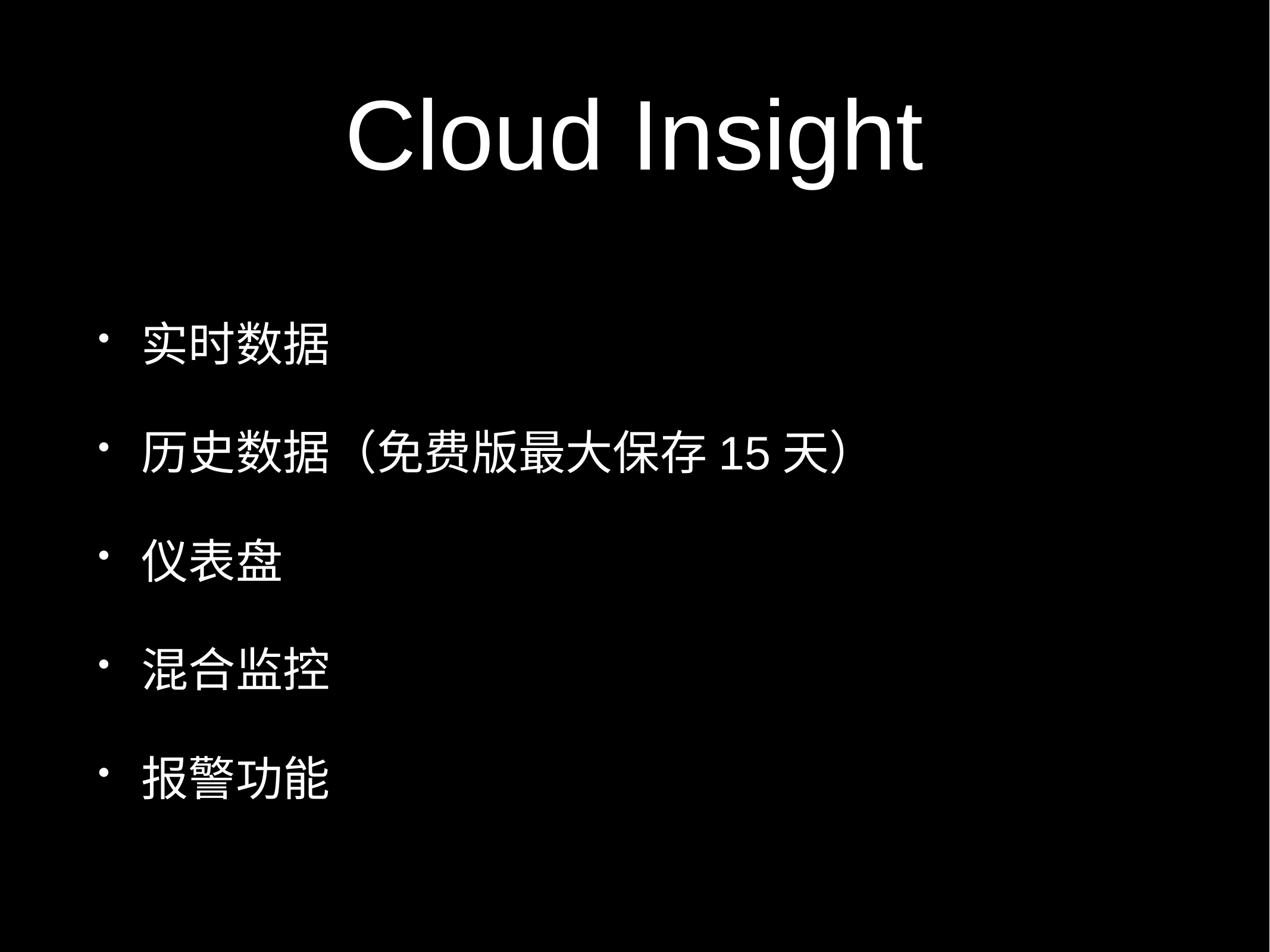

# Cloud Insight
实时数据
历史数据（免费版最大保存15天）
仪表盘
混合监控
报警功能